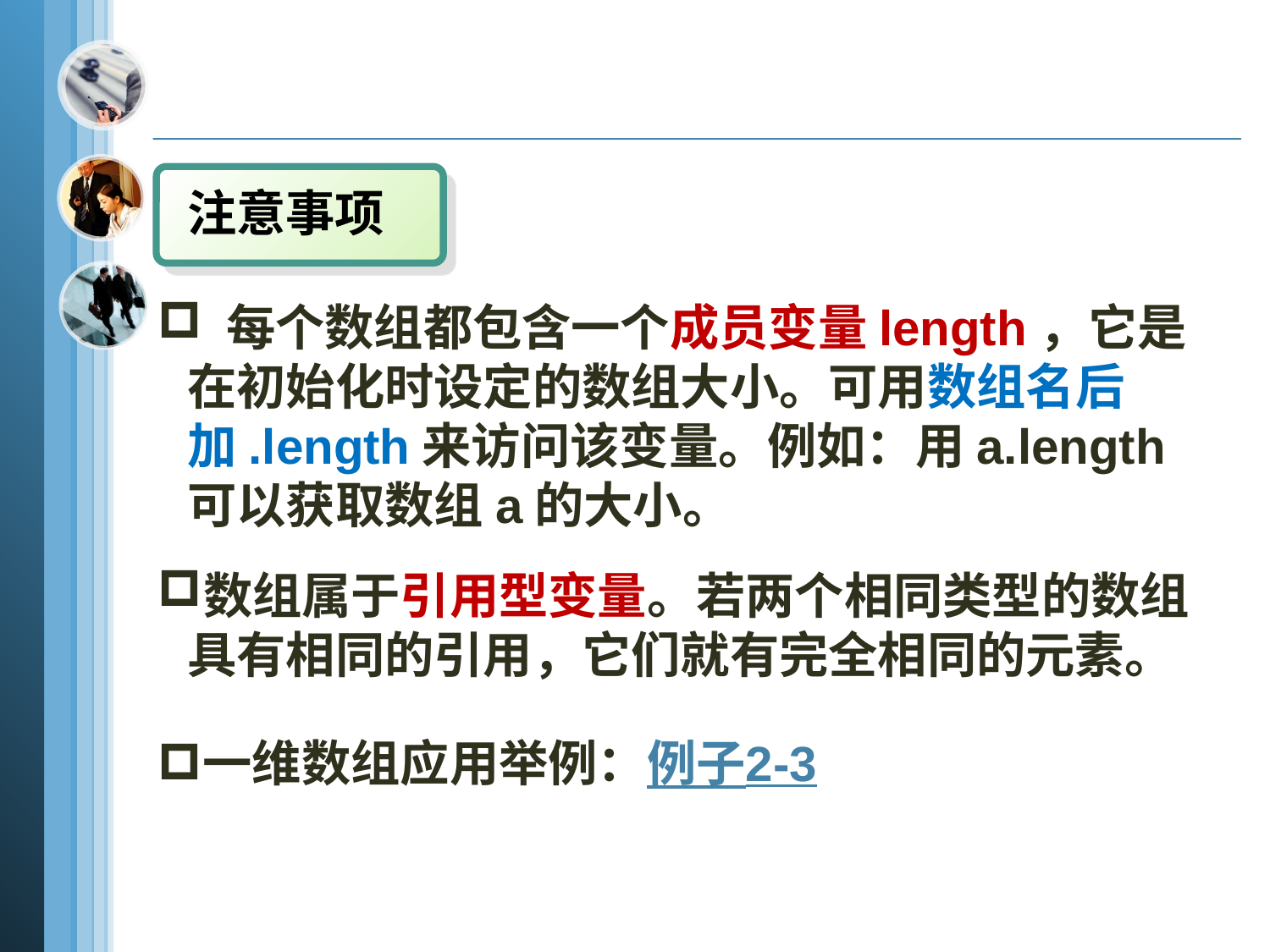

注意事项
 每个数组都包含一个成员变量length，它是在初始化时设定的数组大小。可用数组名后加.length来访问该变量。例如：用a.length可以获取数组a的大小。
数组属于引用型变量。若两个相同类型的数组具有相同的引用，它们就有完全相同的元素。
一维数组应用举例：例子2-3